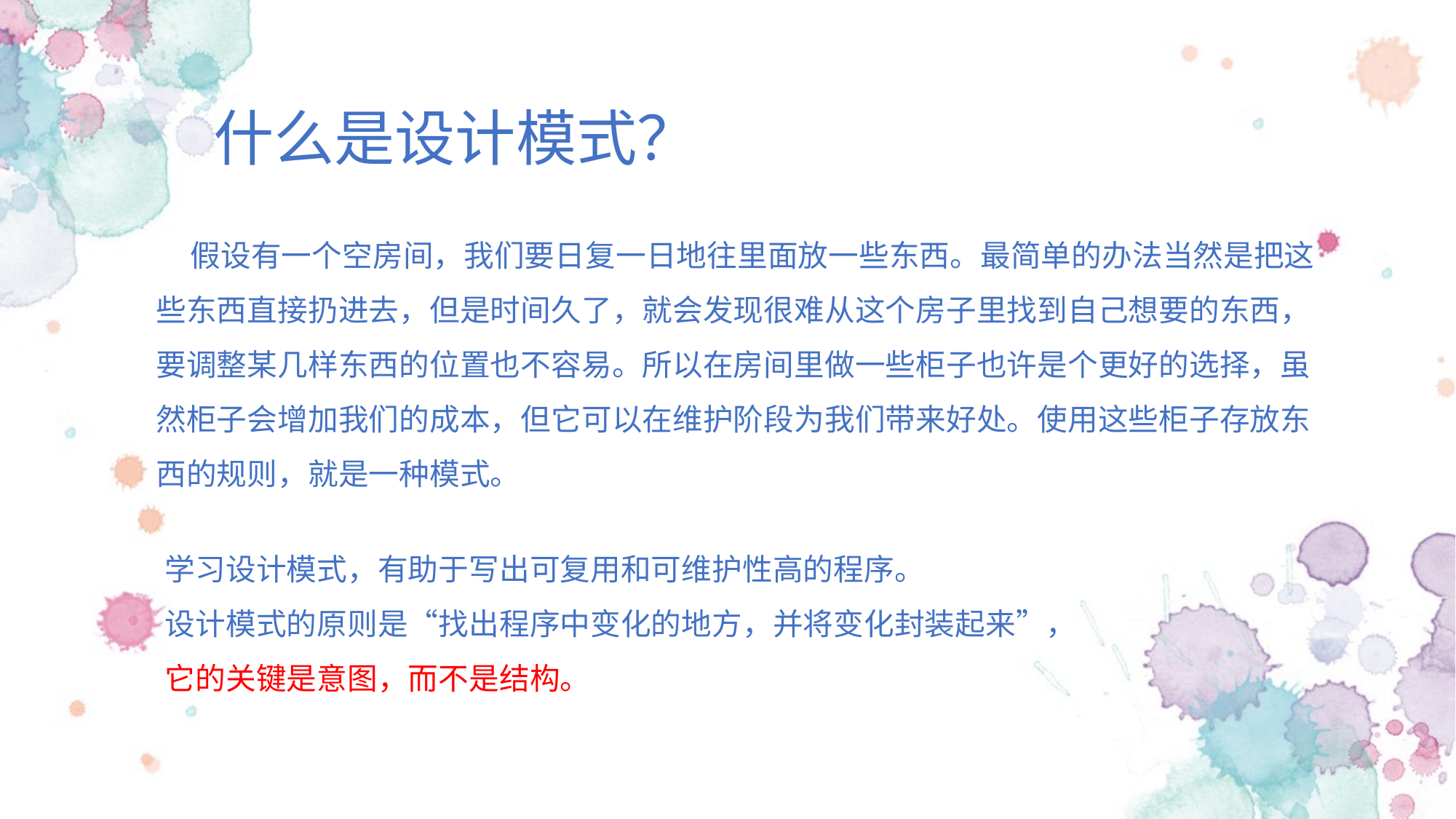

什么是设计模式？
    假设有一个空房间，我们要日复一日地往里面放一些东西。最简单的办法当然是把这些东西直接扔进去，但是时间久了，就会发现很难从这个房子里找到自己想要的东西，要调整某几样东西的位置也不容易。所以在房间里做一些柜子也许是个更好的选择，虽然柜子会增加我们的成本，但它可以在维护阶段为我们带来好处。使用这些柜子存放东西的规则，就是一种模式。
学习设计模式，有助于写出可复用和可维护性高的程序。
设计模式的原则是“找出程序中变化的地方，并将变化封装起来”，它的关键是意图，而不是结构。